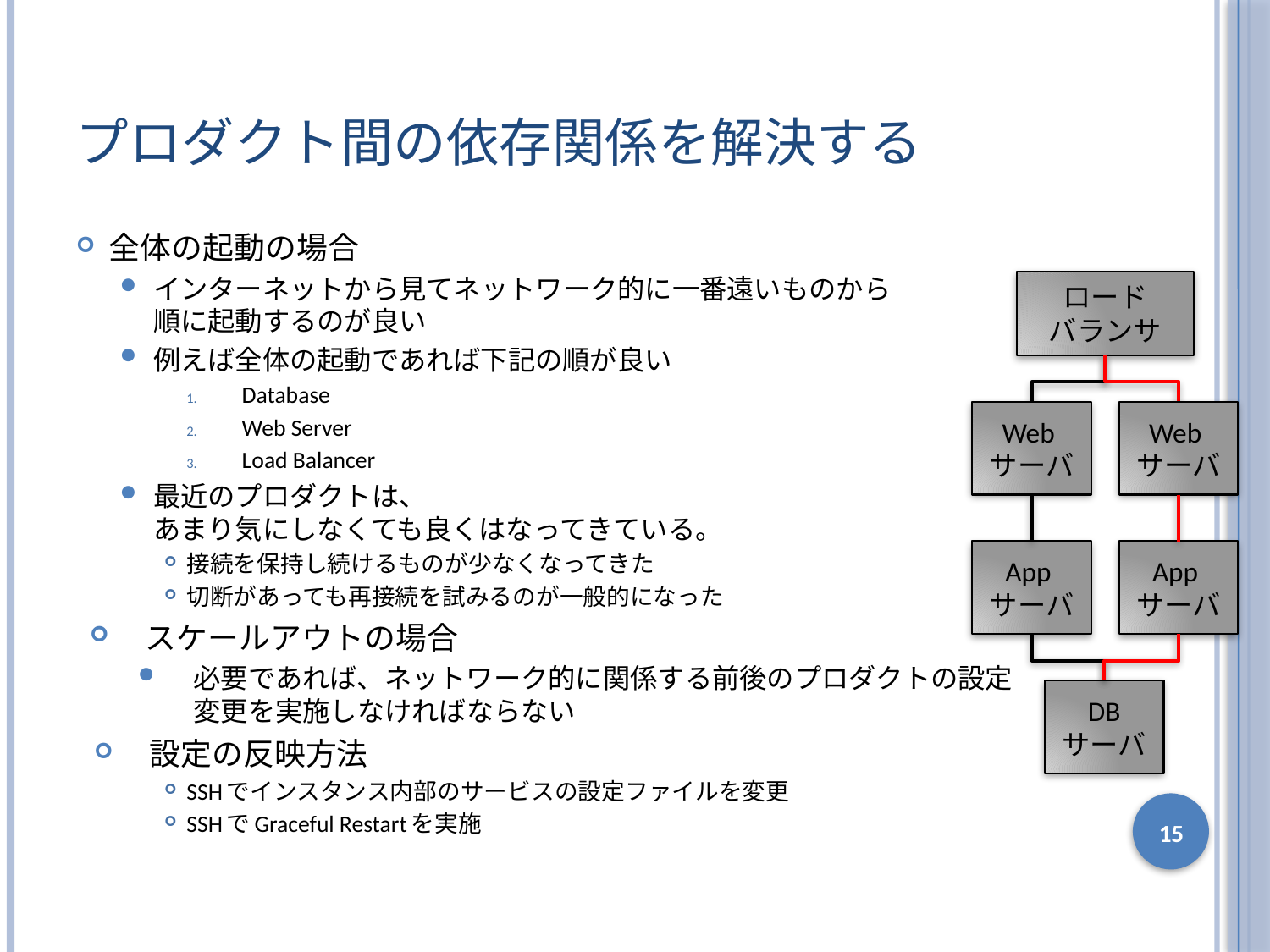

# プロダクト間の依存関係を解決する
全体の起動の場合
インターネットから見てネットワーク的に一番遠いものから
順に起動するのが良い
例えば全体の起動であれば下記の順が良い
Database
Web Server
Load Balancer
最近のプロダクトは、
あまり気にしなくても良くはなってきている。
接続を保持し続けるものが少なくなってきた
切断があっても再接続を試みるのが一般的になった
スケールアウトの場合
必要であれば、ネットワーク的に関係する前後のプロダクトの設定変更を実施しなければならない
設定の反映方法
SSHでインスタンス内部のサービスの設定ファイルを変更
SSHでGraceful Restartを実施
ロード
バランサ
Webサーバ
Webサーバ
Appサーバ
Appサーバ
DB
サーバ
15